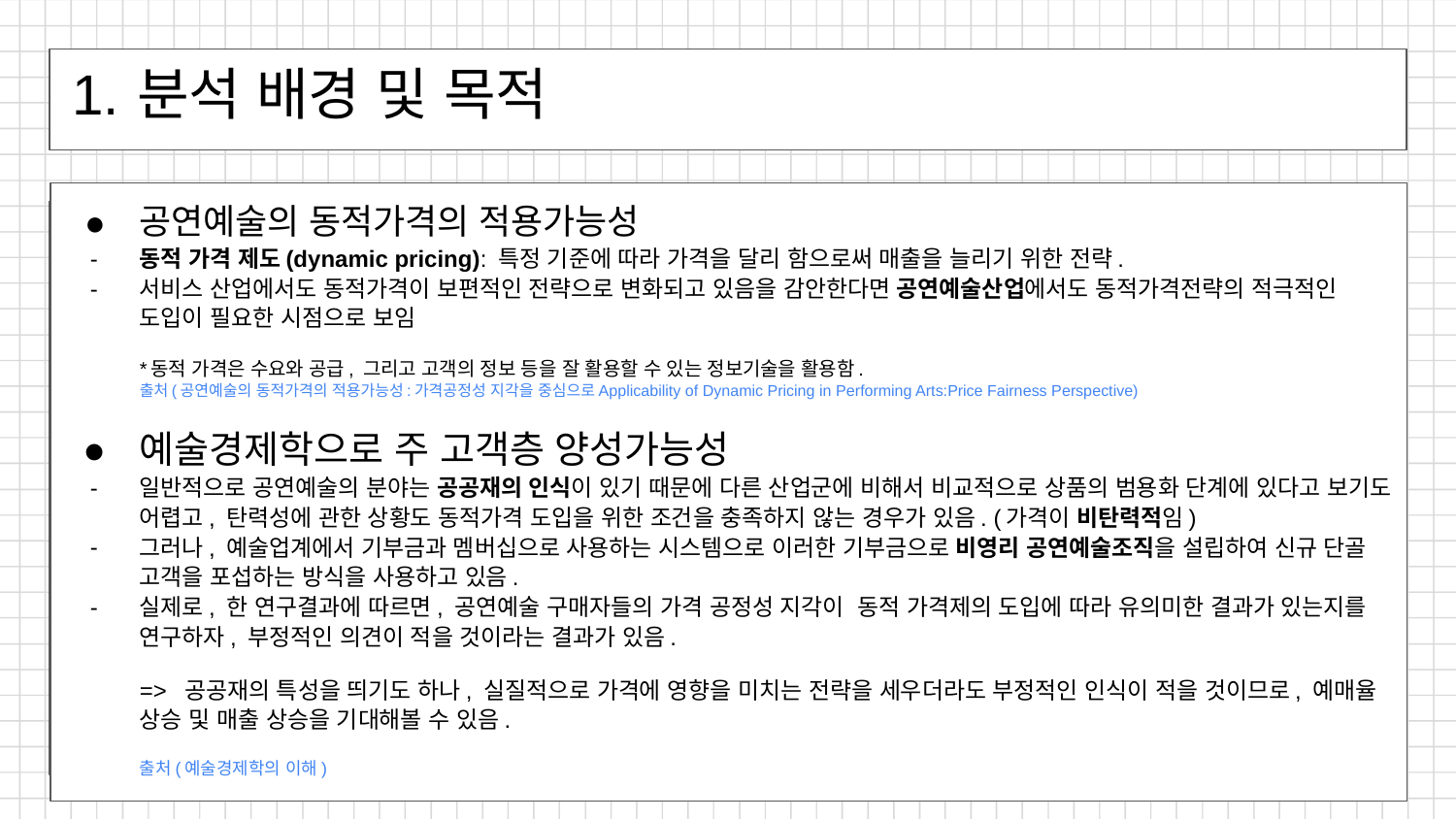

# 분석 배경 및 목적
공연예술의 동적가격의 적용가능성
동적 가격 제도(dynamic pricing): 특정 기준에 따라 가격을 달리 함으로써 매출을 늘리기 위한 전략.
서비스 산업에서도 동적가격이 보편적인 전략으로 변화되고 있음을 감안한다면 공연예술산업에서도 동적가격전략의 적극적인 도입이 필요한 시점으로 보임
*동적 가격은 수요와 공급, 그리고 고객의 정보 등을 잘 활용할 수 있는 정보기술을 활용함.
출처(공연예술의 동적가격의 적용가능성:가격공정성 지각을 중심으로Applicability of Dynamic Pricing in Performing Arts:Price Fairness Perspective)
예술경제학으로 주 고객층 양성가능성
일반적으로 공연예술의 분야는 공공재의 인식이 있기 때문에 다른 산업군에 비해서 비교적으로 상품의 범용화 단계에 있다고 보기도 어렵고, 탄력성에 관한 상황도 동적가격 도입을 위한 조건을 충족하지 않는 경우가 있음. (가격이 비탄력적임)
그러나, 예술업계에서 기부금과 멤버십으로 사용하는 시스템으로 이러한 기부금으로 비영리 공연예술조직을 설립하여 신규 단골 고객을 포섭하는 방식을 사용하고 있음.
실제로, 한 연구결과에 따르면, 공연예술 구매자들의 가격 공정성 지각이  동적 가격제의 도입에 따라 유의미한 결과가 있는지를 연구하자, 부정적인 의견이 적을 것이라는 결과가 있음.
=>  공공재의 특성을 띄기도 하나, 실질적으로 가격에 영향을 미치는 전략을 세우더라도 부정적인 인식이 적을 것이므로, 예매율 상승 및 매출 상승을 기대해볼 수 있음.
출처(예술경제학의 이해)